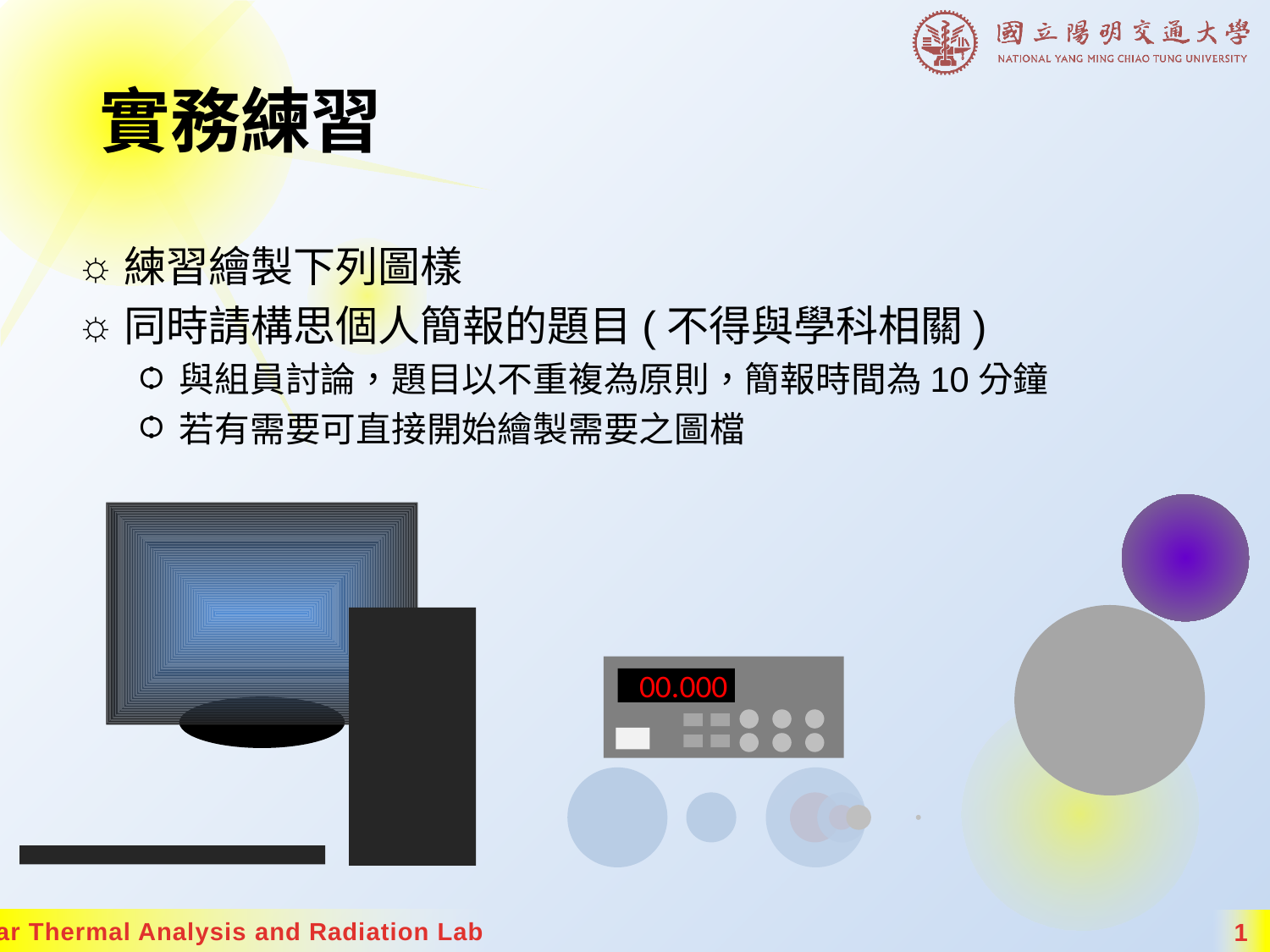

# 實務練習
練習繪製下列圖樣
同時請構思個人簡報的題目(不得與學科相關)
與組員討論，題目以不重複為原則，簡報時間為10分鐘
若有需要可直接開始繪製需要之圖檔

00.000

1